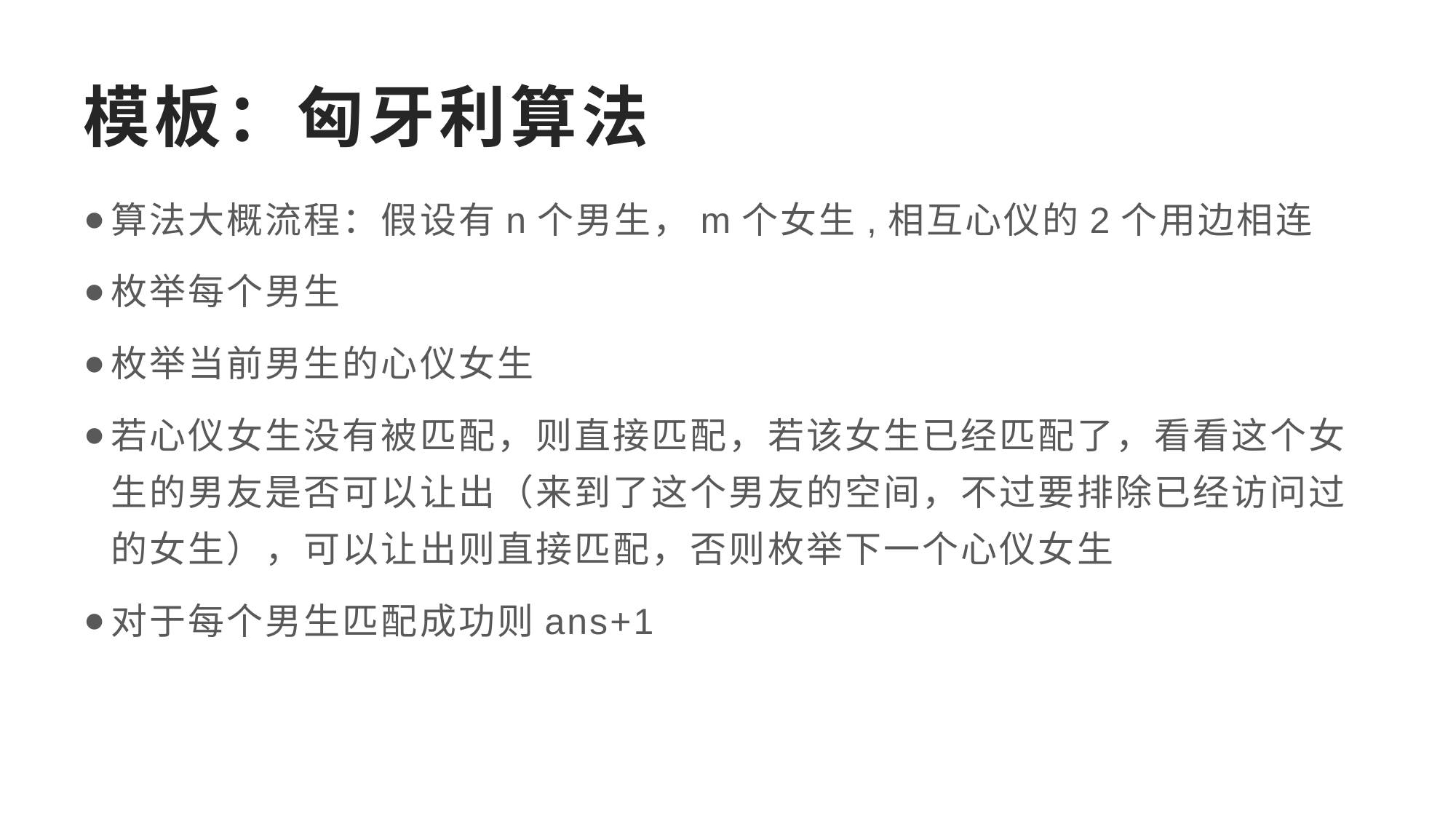

# 模板：匈牙利算法
算法大概流程：假设有n个男生，m个女生,相互心仪的2个用边相连
枚举每个男生
枚举当前男生的心仪女生
若心仪女生没有被匹配，则直接匹配，若该女生已经匹配了，看看这个女生的男友是否可以让出（来到了这个男友的空间，不过要排除已经访问过的女生），可以让出则直接匹配，否则枚举下一个心仪女生
对于每个男生匹配成功则ans+1